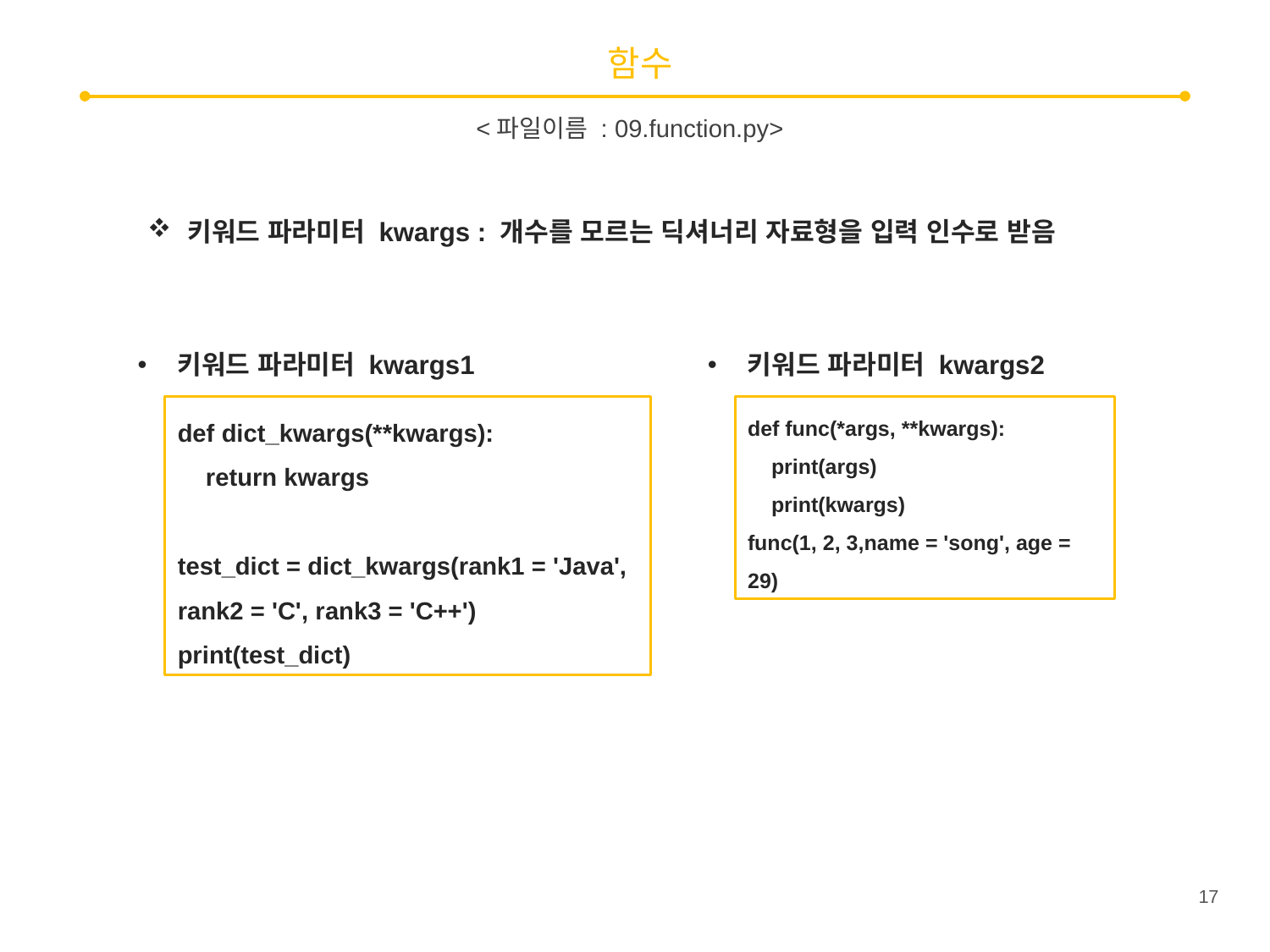

# 함수
<파일이름 : 09.function.py>
키워드 파라미터 kwargs : 개수를 모르는 딕셔너리 자료형을 입력 인수로 받음
키워드 파라미터 kwargs1
키워드 파라미터 kwargs2
def dict_kwargs(**kwargs):
    return kwargs

test_dict = dict_kwargs(rank1 = 'Java', rank2 = 'C', rank3 = 'C++')
print(test_dict)
def func(*args, **kwargs):
    print(args)
    print(kwargs)
func(1, 2, 3,name = 'song', age = 29)